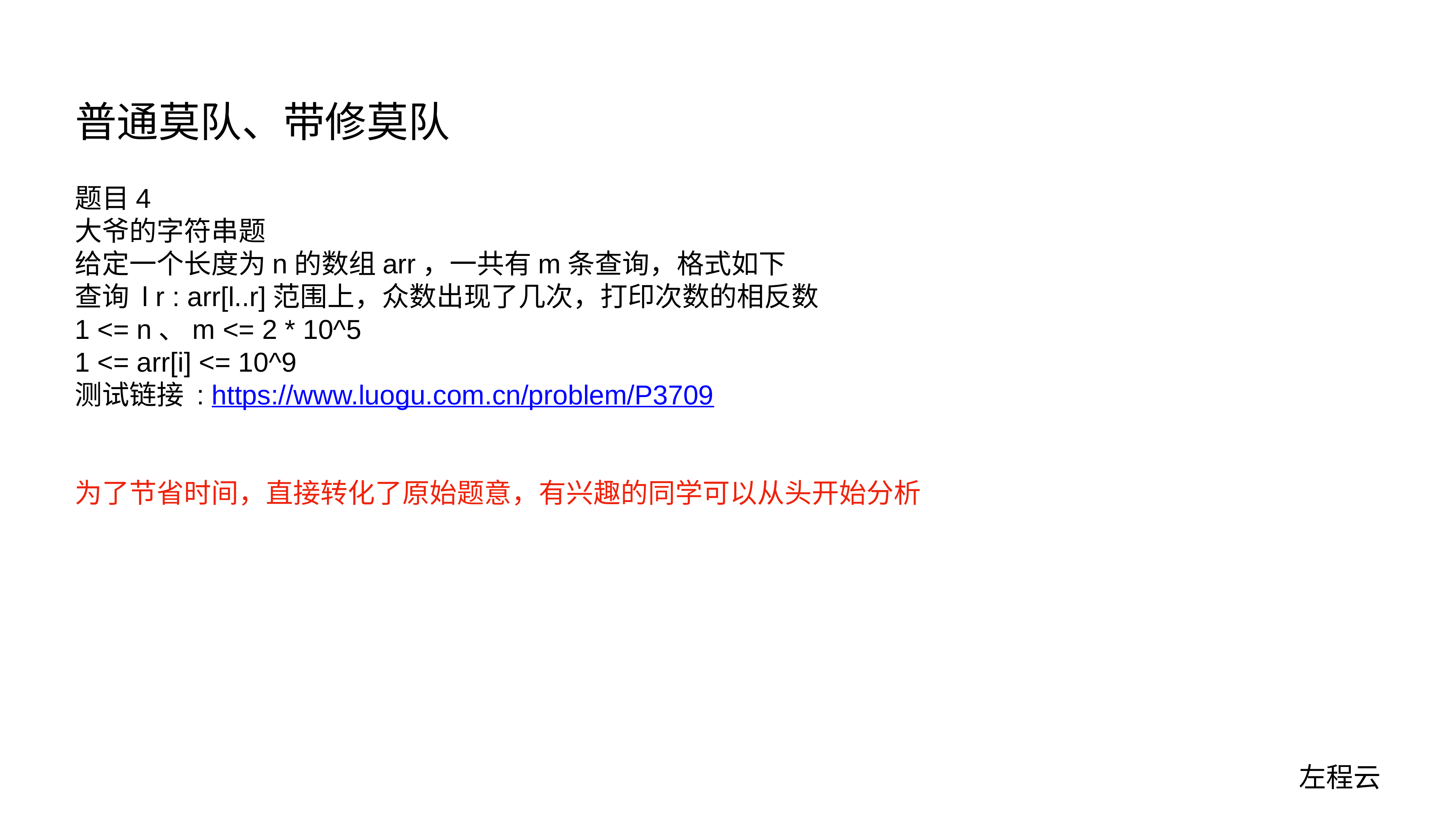

# 普通莫队、带修莫队
题目4
大爷的字符串题
给定一个长度为n的数组arr，一共有m条查询，格式如下
查询 l r : arr[l..r]范围上，众数出现了几次，打印次数的相反数
1 <= n、m <= 2 * 10^5
1 <= arr[i] <= 10^9
测试链接 : https://www.luogu.com.cn/problem/P3709

为了节省时间，直接转化了原始题意，有兴趣的同学可以从头开始分析
左程云